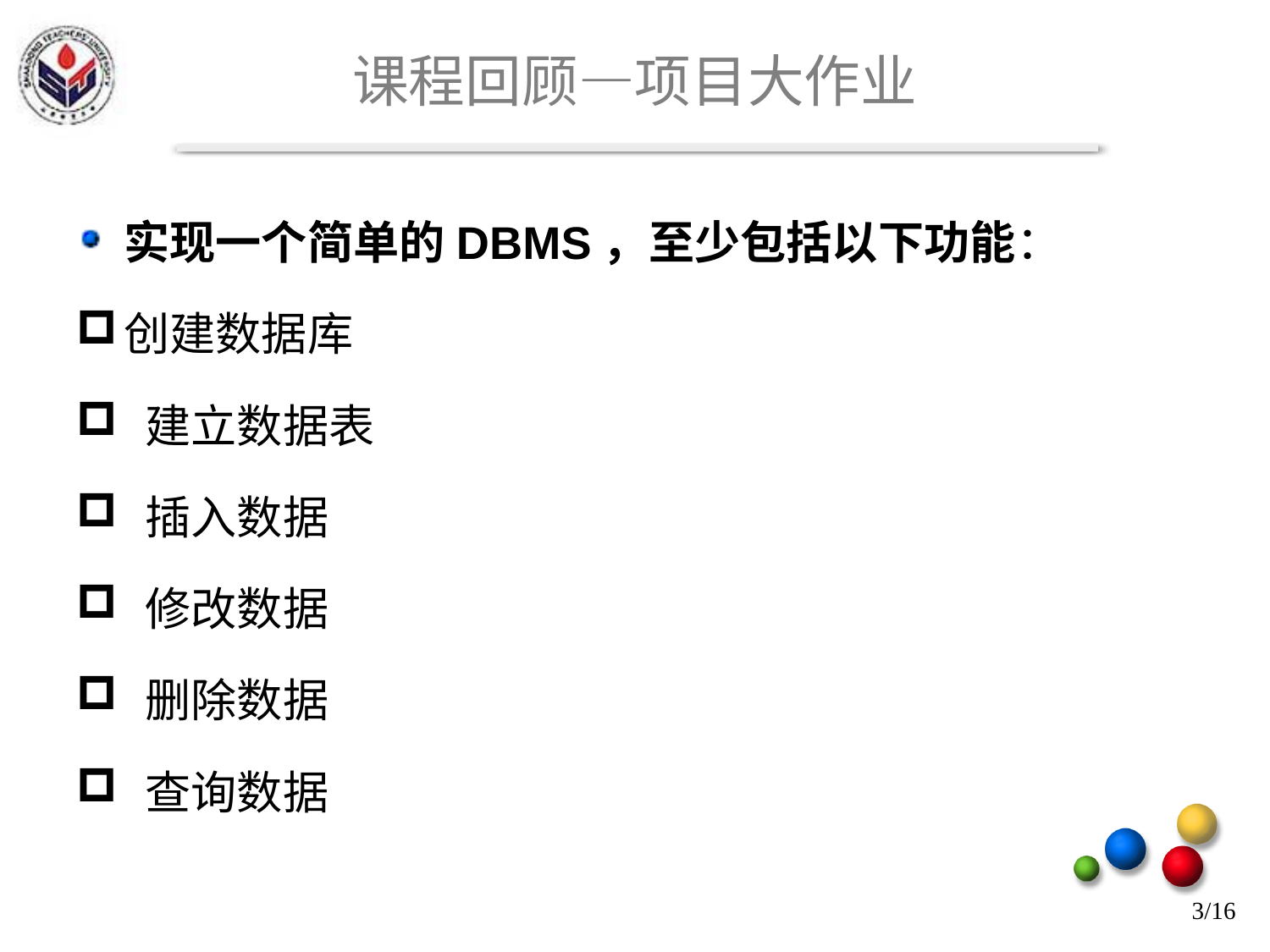

# 课程回顾—项目大作业
实现一个简单的DBMS，至少包括以下功能：
创建数据库
 建立数据表
 插入数据
 修改数据
 删除数据
 查询数据

3/16